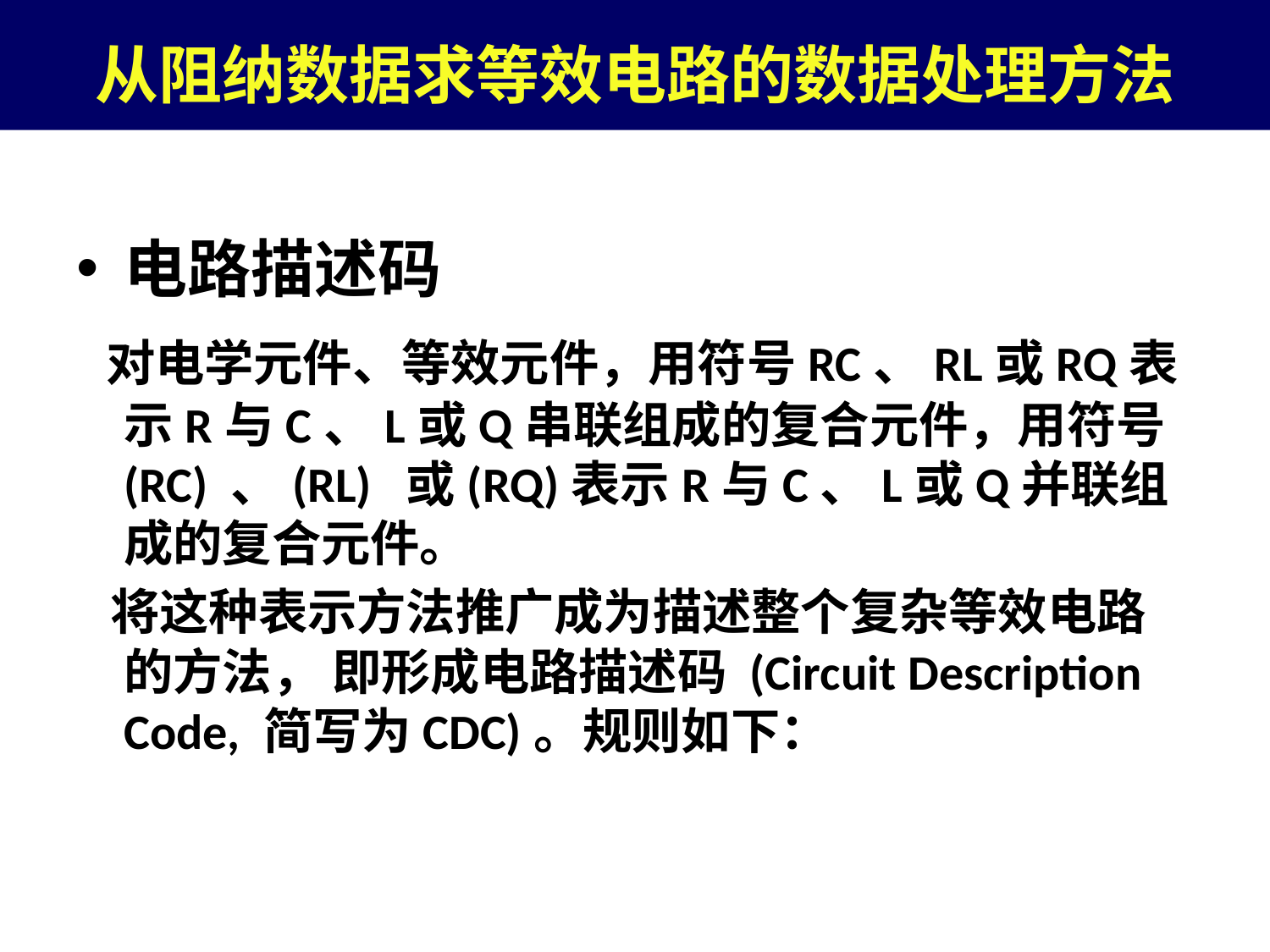

# 从阻纳数据求等效电路的数据处理方法
电路描述码
 对电学元件、等效元件，用符号RC、RL或RQ表示R与C、L或Q串联组成的复合元件，用符号 (RC) 、(RL)  或(RQ)表示R与C、L或Q并联组成的复合元件。
  将这种表示方法推广成为描述整个复杂等效电路的方法， 即形成电路描述码 (Circuit Description Code, 简写为CDC)。规则如下：